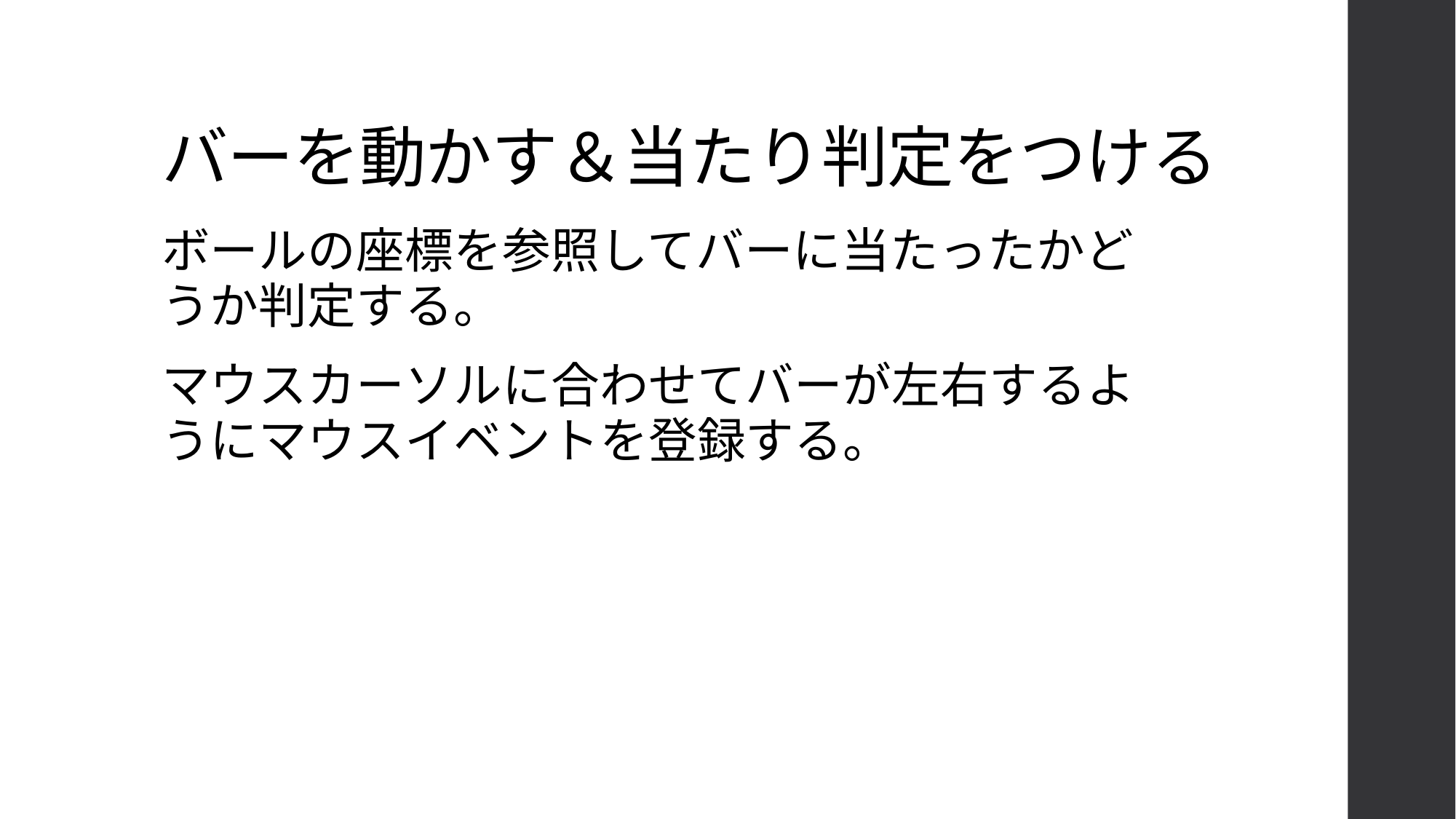

# バーを動かす＆当たり判定をつける
ボールの座標を参照してバーに当たったかどうか判定する。
マウスカーソルに合わせてバーが左右するようにマウスイベントを登録する。